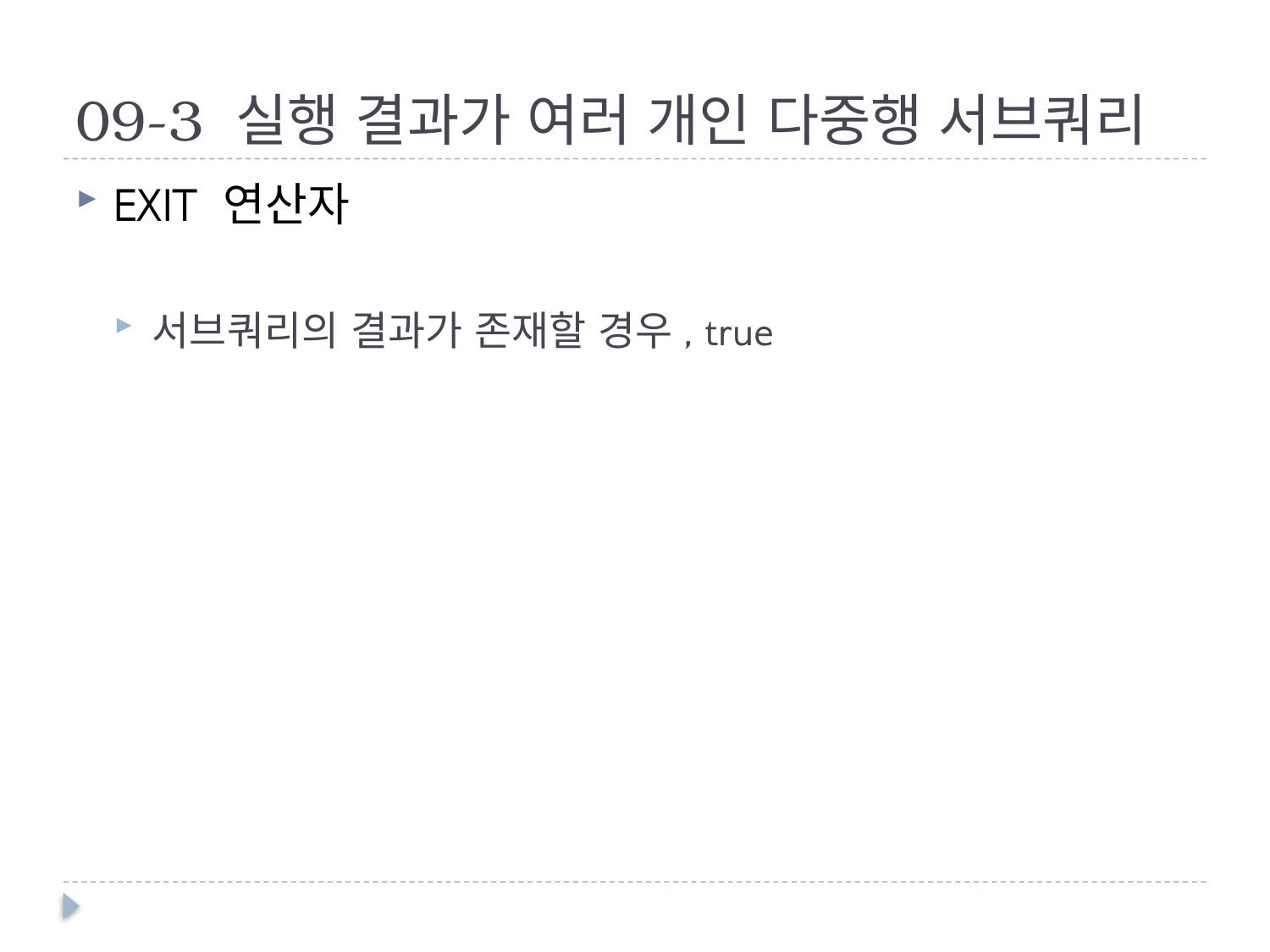

# 09-3 실행 결과가 여러 개인 다중행 서브쿼리
EXIT 연산자

서브쿼리의 결과가 존재할 경우, true